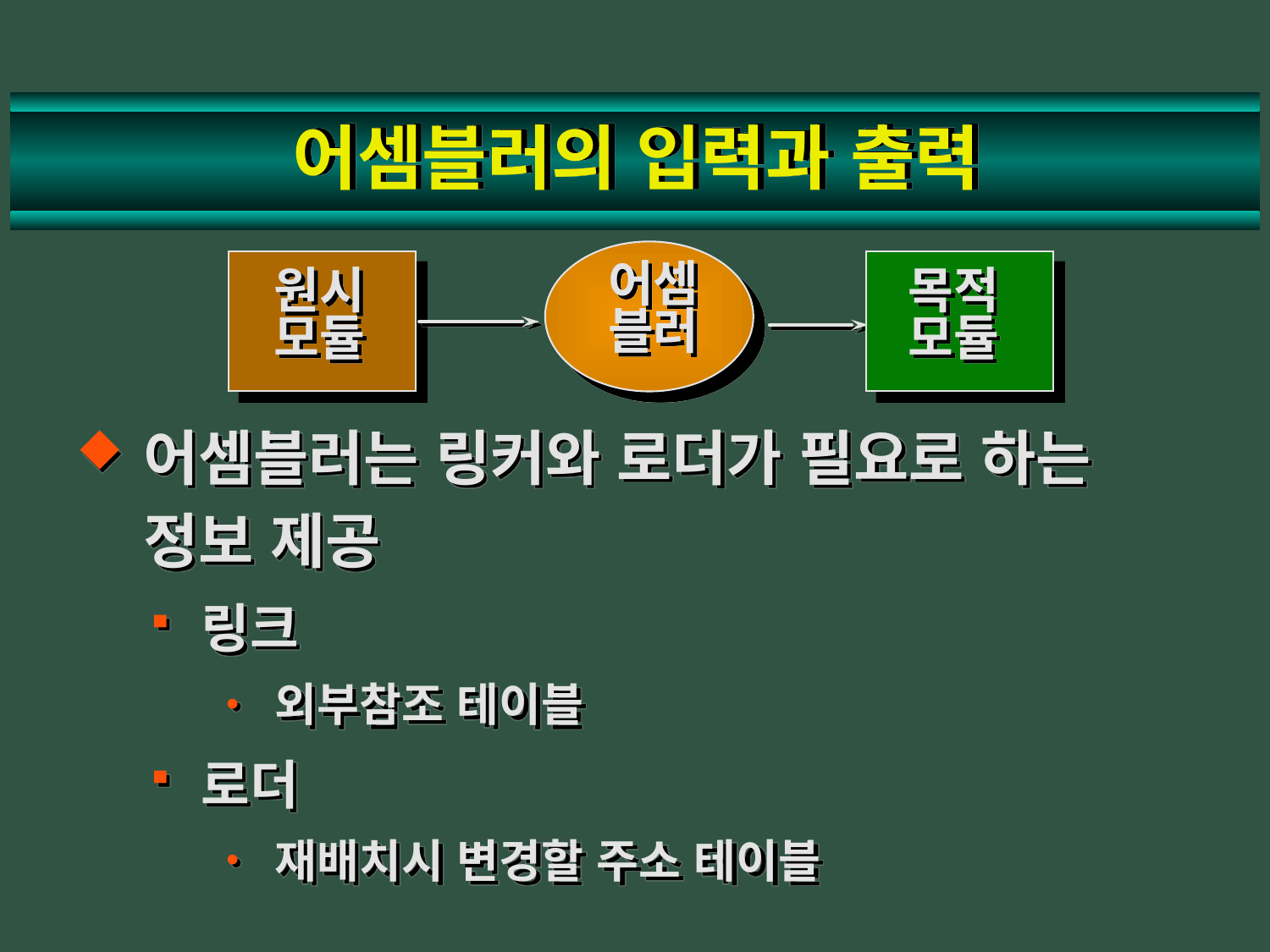

# 어셈블러의 입력과 출력

어셈
블러
원시
모듈
목적
모듈

어셈블러는 링커와 로더가 필요로 하는 정보 제공
링크
외부참조 테이블
로더
재배치시 변경할 주소 테이블